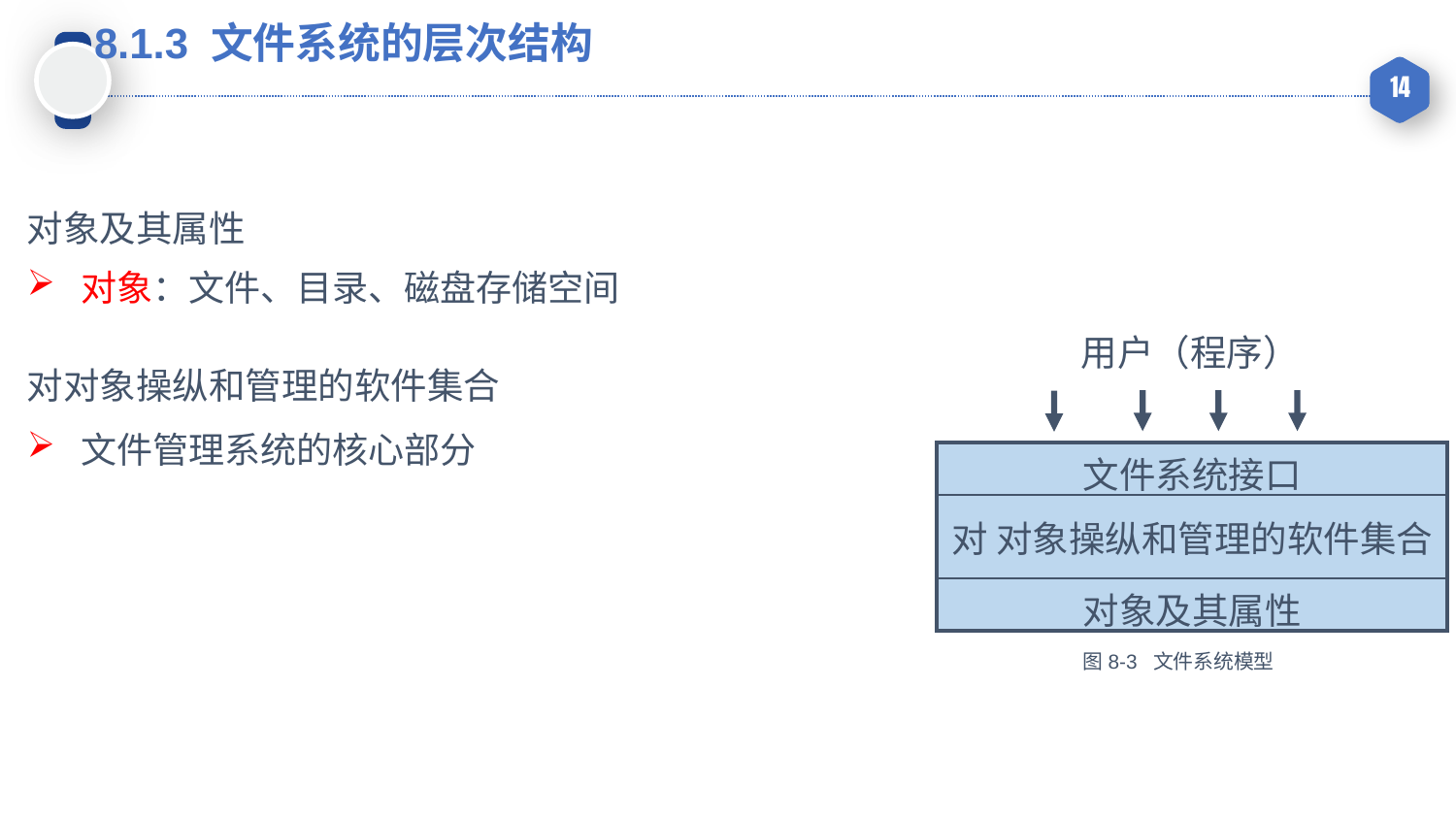

8.1.3 文件系统的层次结构
对象及其属性
对象：文件、目录、磁盘存储空间
用户（程序）
对对象操纵和管理的软件集合

文件管理系统的核心部分
| 文件系统接口 |
| --- |
| 对 对象操纵和管理的软件集合 |
| 对象及其属性 |
图8-3  文件系统模型